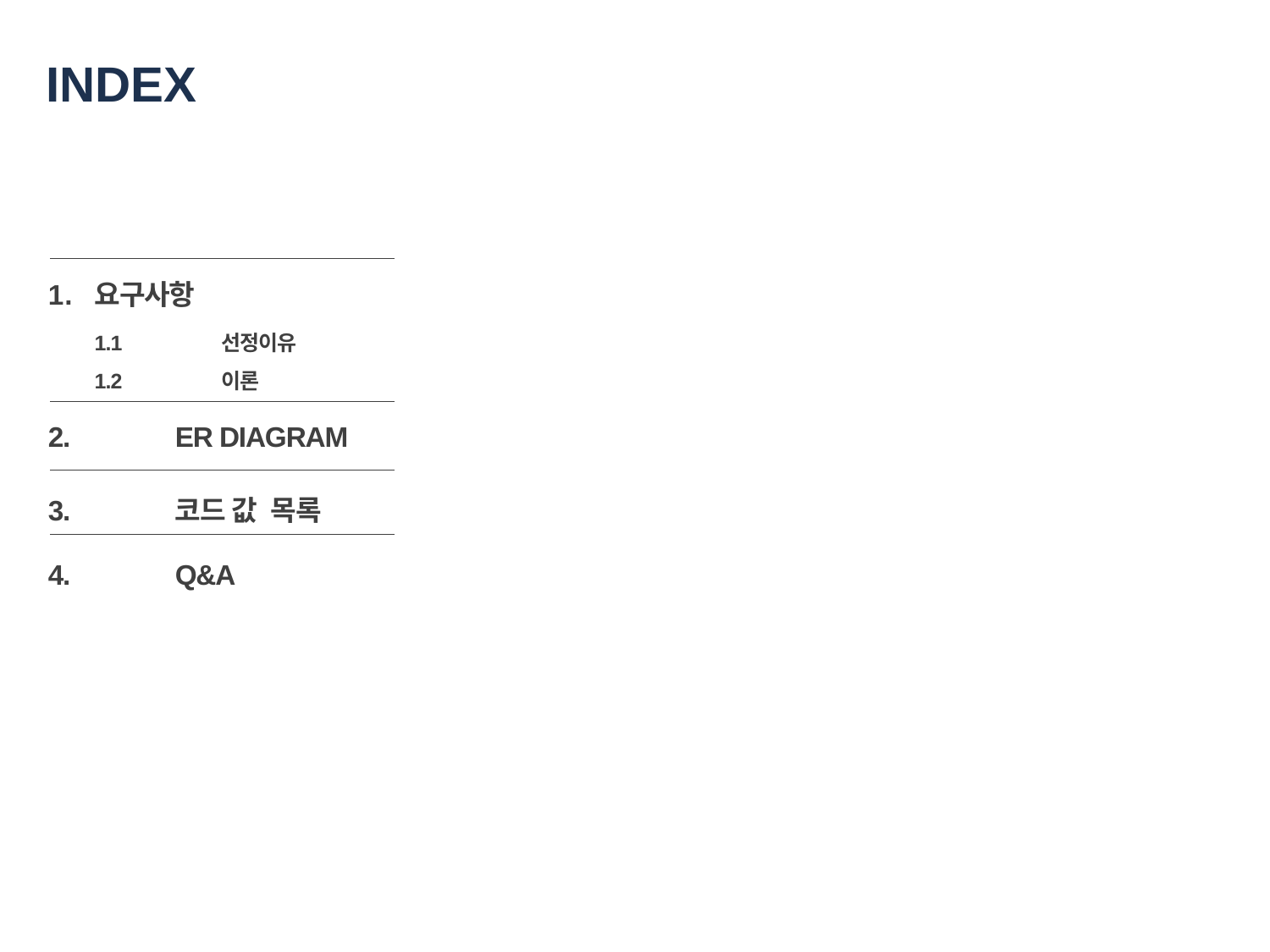

# INDEX
요구사항
	1.1	선정이유
	1.2	이론

2.	ER DIAGRAM
3.	코드 값  목록
4.	Q&A